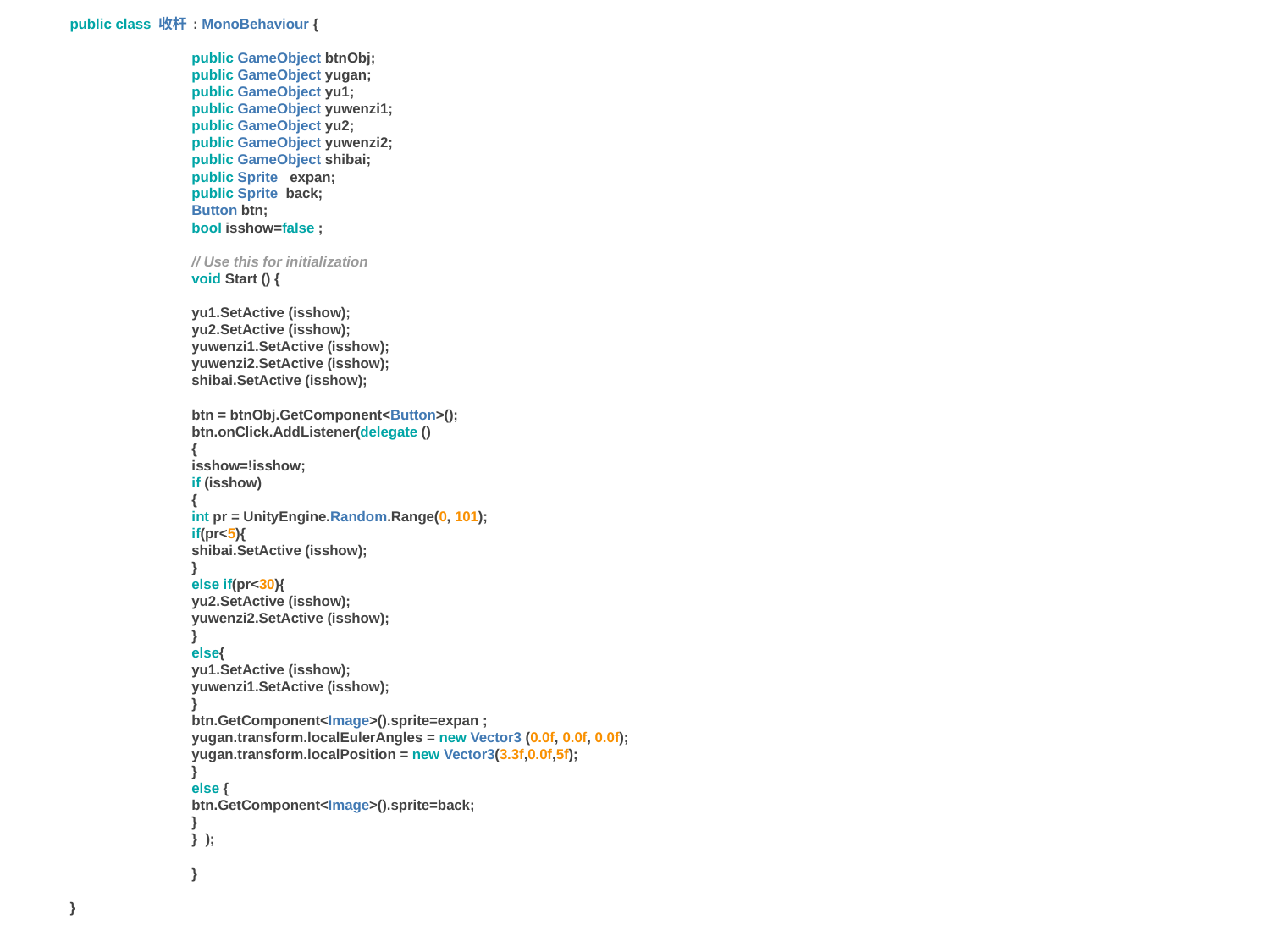

public class 收杆 : MonoBehaviour {
	public GameObject btnObj;
	public GameObject yugan;
	public GameObject yu1;
	public GameObject yuwenzi1;
	public GameObject yu2;
	public GameObject yuwenzi2;
	public GameObject shibai;
	public Sprite   expan;
	public Sprite  back;
	Button btn;
	bool isshow=false ;
	// Use this for initialization
	void Start () {
		yu1.SetActive (isshow);
		yu2.SetActive (isshow);
		yuwenzi1.SetActive (isshow);
		yuwenzi2.SetActive (isshow);
		shibai.SetActive (isshow);
		btn = btnObj.GetComponent<Button>();
		btn.onClick.AddListener(delegate ()
			{
				isshow=!isshow;
				if (isshow)
				{
					int pr = UnityEngine.Random.Range(0, 101);
					if(pr<5){
						shibai.SetActive (isshow);
					}
					else if(pr<30){
						yu2.SetActive (isshow);
						yuwenzi2.SetActive (isshow);
					}
					else{
						yu1.SetActive (isshow);
						yuwenzi1.SetActive (isshow);
					}
					btn.GetComponent<Image>().sprite=expan ;
					yugan.transform.localEulerAngles = new Vector3 (0.0f, 0.0f, 0.0f);
					yugan.transform.localPosition = new Vector3(3.3f,0.0f,5f);
				}
				else {
					btn.GetComponent<Image>().sprite=back;
				}
			}  );
	}
}